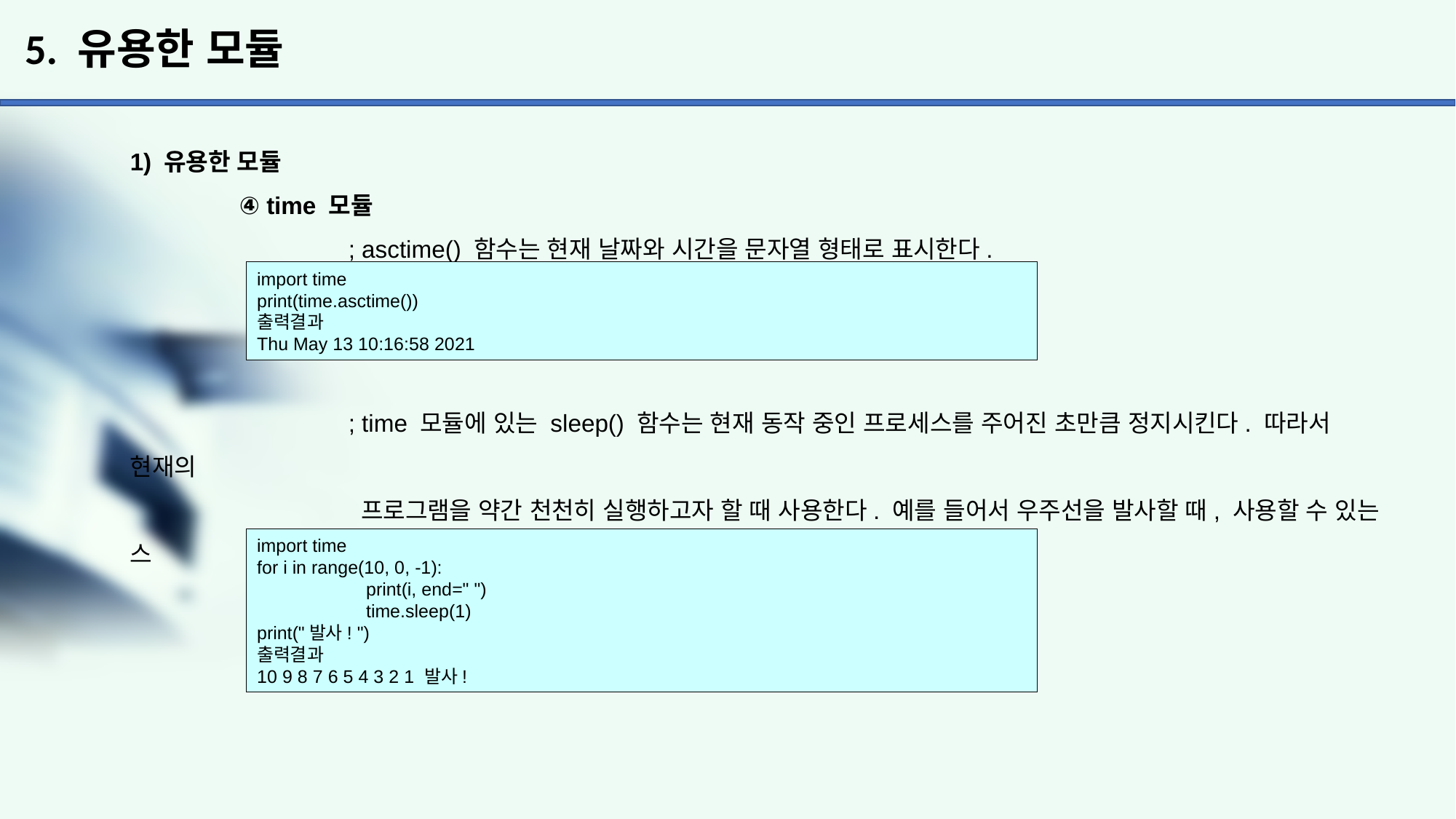

# 5. 유용한 모듈
1) 유용한 모듈
	④ time 모듈
		; asctime() 함수는 현재 날짜와 시간을 문자열 형태로 표시한다.

		; time 모듈에 있는 sleep() 함수는 현재 동작 중인 프로세스를 주어진 초만큼 정지시킨다. 따라서 현재의
		 프로그램을 약간 천천히 실행하고자 할 때 사용한다. 예를 들어서 우주선을 발사할 때, 사용할 수 있는 스
		 크립트를 작성하여 보자.
import time
print(time.asctime())
출력결과
Thu May 13 10:16:58 2021
import time
for i in range(10, 0, -1):
	print(i, end=" ")
	time.sleep(1)
print("발사! ")
출력결과
10 9 8 7 6 5 4 3 2 1 발사!